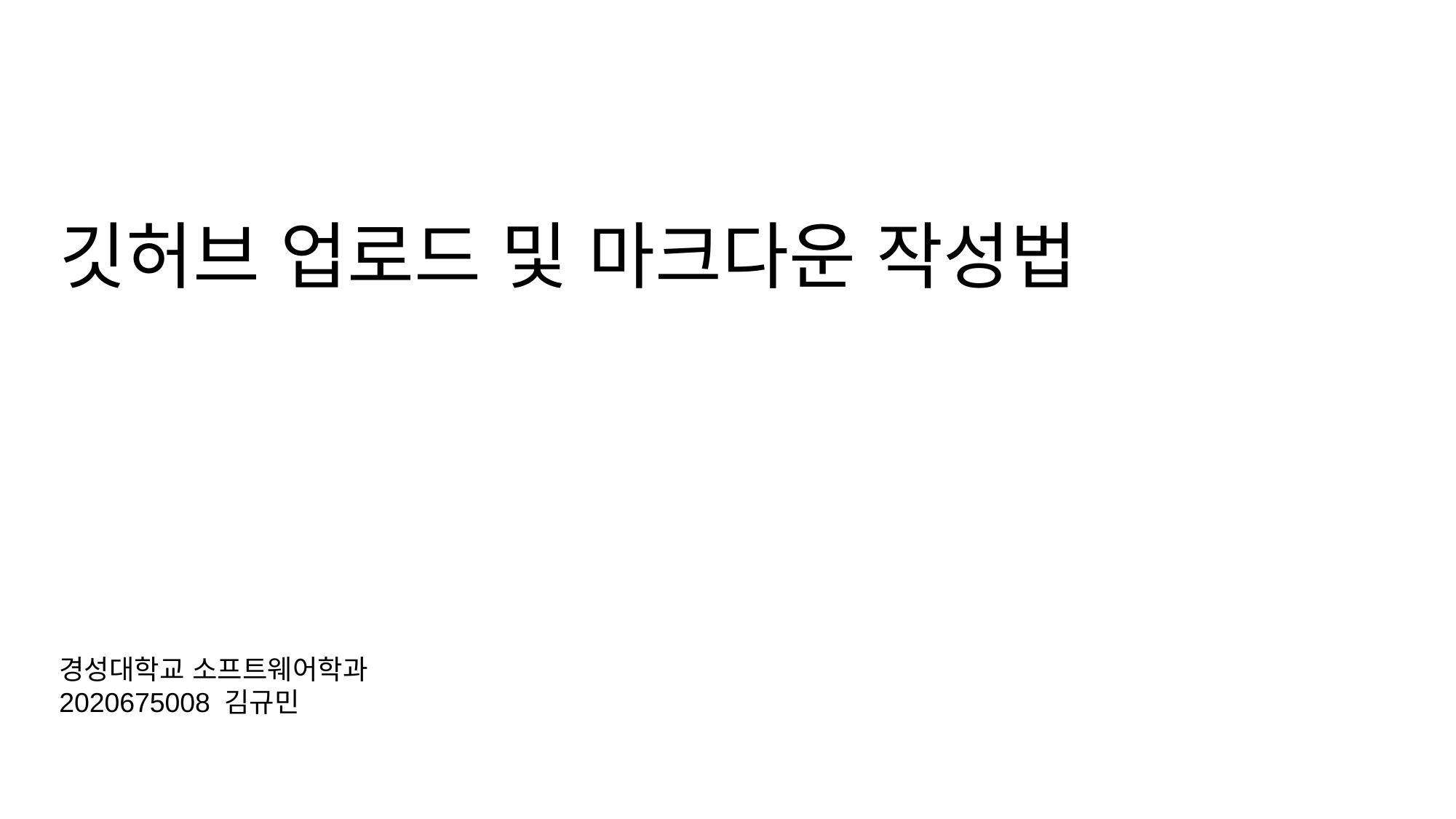

깃허브 업로드 및 마크다운 작성법
경성대학교 소프트웨어학과
2020675008 김규민